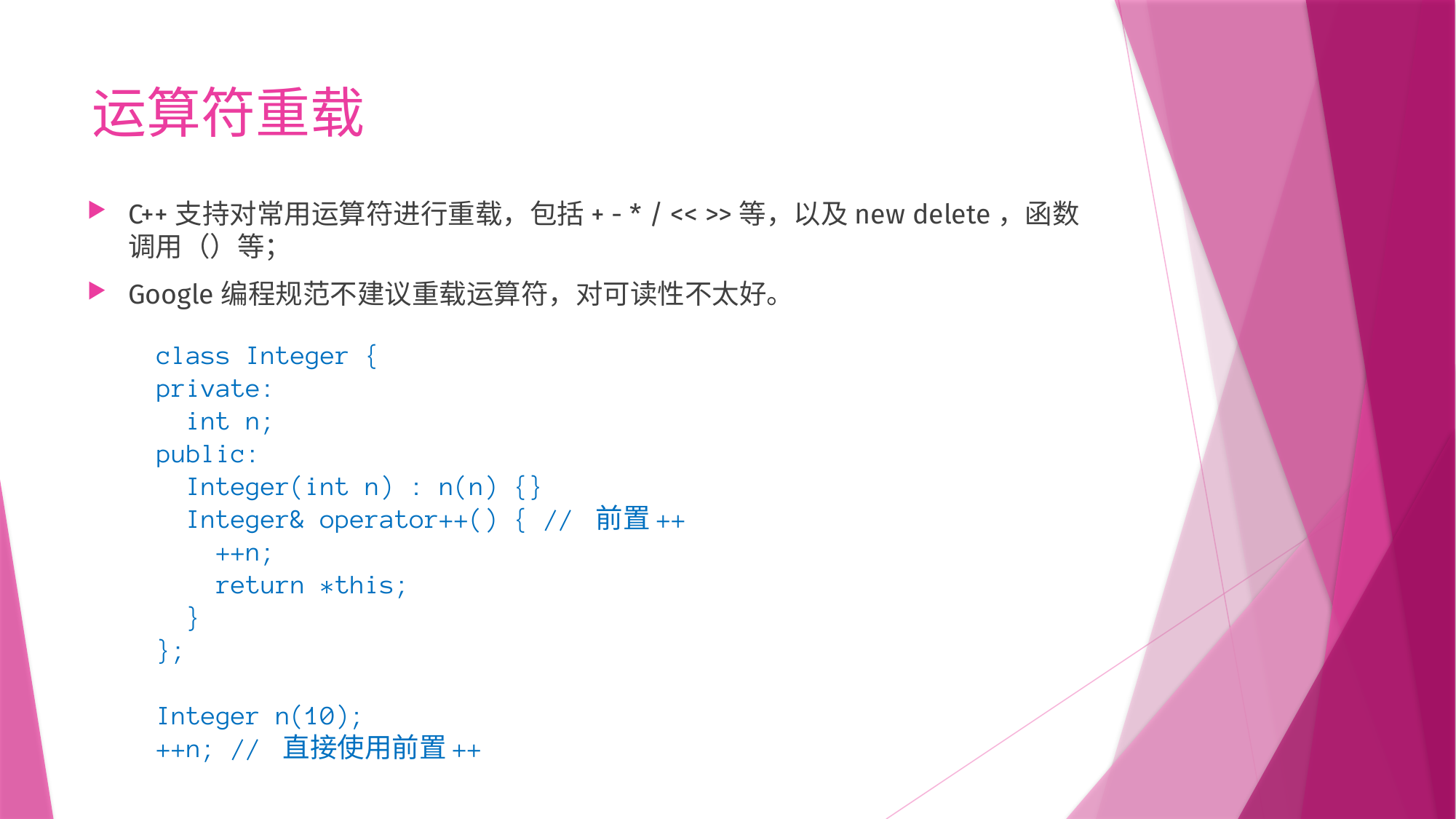

# 运算符重载
C++支持对常用运算符进行重载，包括+ - * / << >>等，以及new delete，函数调用（）等；
Google编程规范不建议重载运算符，对可读性不太好。
class Integer {
private:
  int n;
public:
  Integer(int n) : n(n) {}
  Integer& operator++() { // 前置++
    ++n;
    return *this;
  }
};
Integer n(10);
++n; // 直接使用前置++